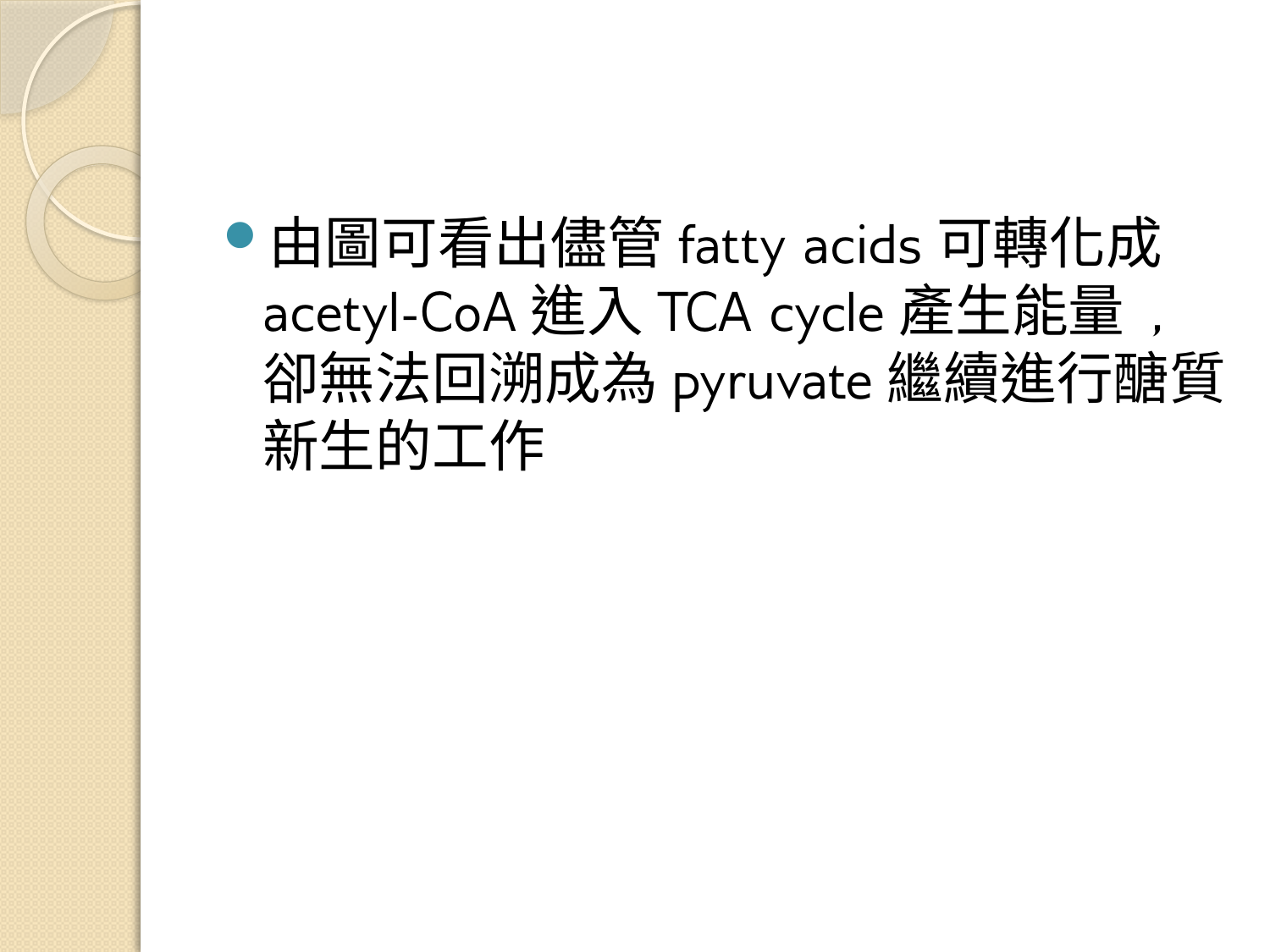

#
由圖可看出儘管fatty acids可轉化成acetyl-CoA進入TCA cycle產生能量 , 卻無法回溯成為pyruvate繼續進行醣質新生的工作